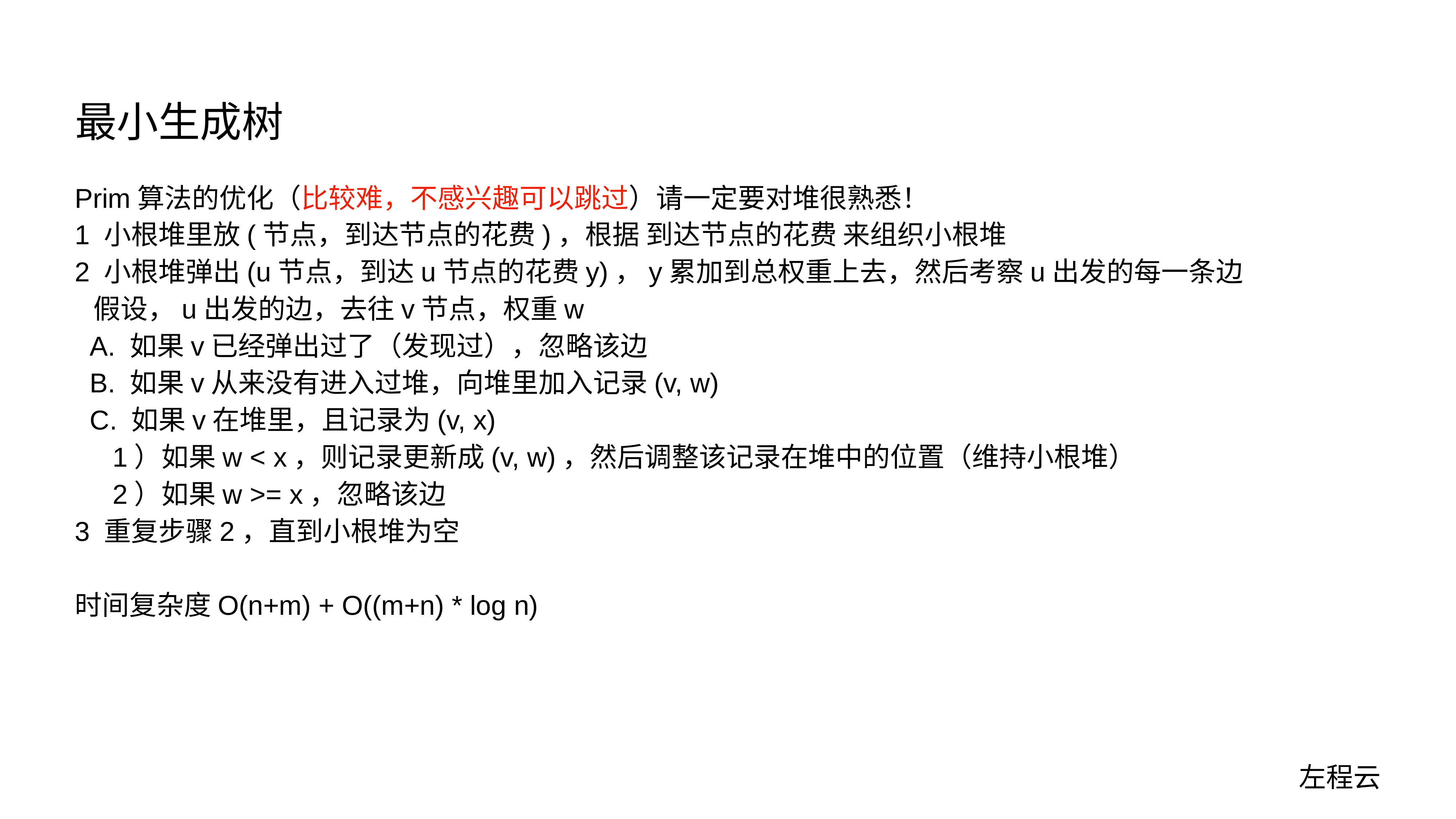

# 最小生成树
Prim算法的优化（比较难，不感兴趣可以跳过）请一定要对堆很熟悉！
1 小根堆里放(节点，到达节点的花费)，根据 到达节点的花费 来组织小根堆
2 小根堆弹出(u节点，到达u节点的花费y)，y累加到总权重上去，然后考察u出发的每一条边
  假设，u出发的边，去往v节点，权重w
  A. 如果v已经弹出过了（发现过），忽略该边
  B. 如果v从来没有进入过堆，向堆里加入记录(v, w)
  C. 如果v在堆里，且记录为(v, x)
     1）如果w < x，则记录更新成(v, w)，然后调整该记录在堆中的位置（维持小根堆）
     2）如果w >= x，忽略该边
3 重复步骤2，直到小根堆为空

时间复杂度O(n+m) + O((m+n) * log n)
左程云